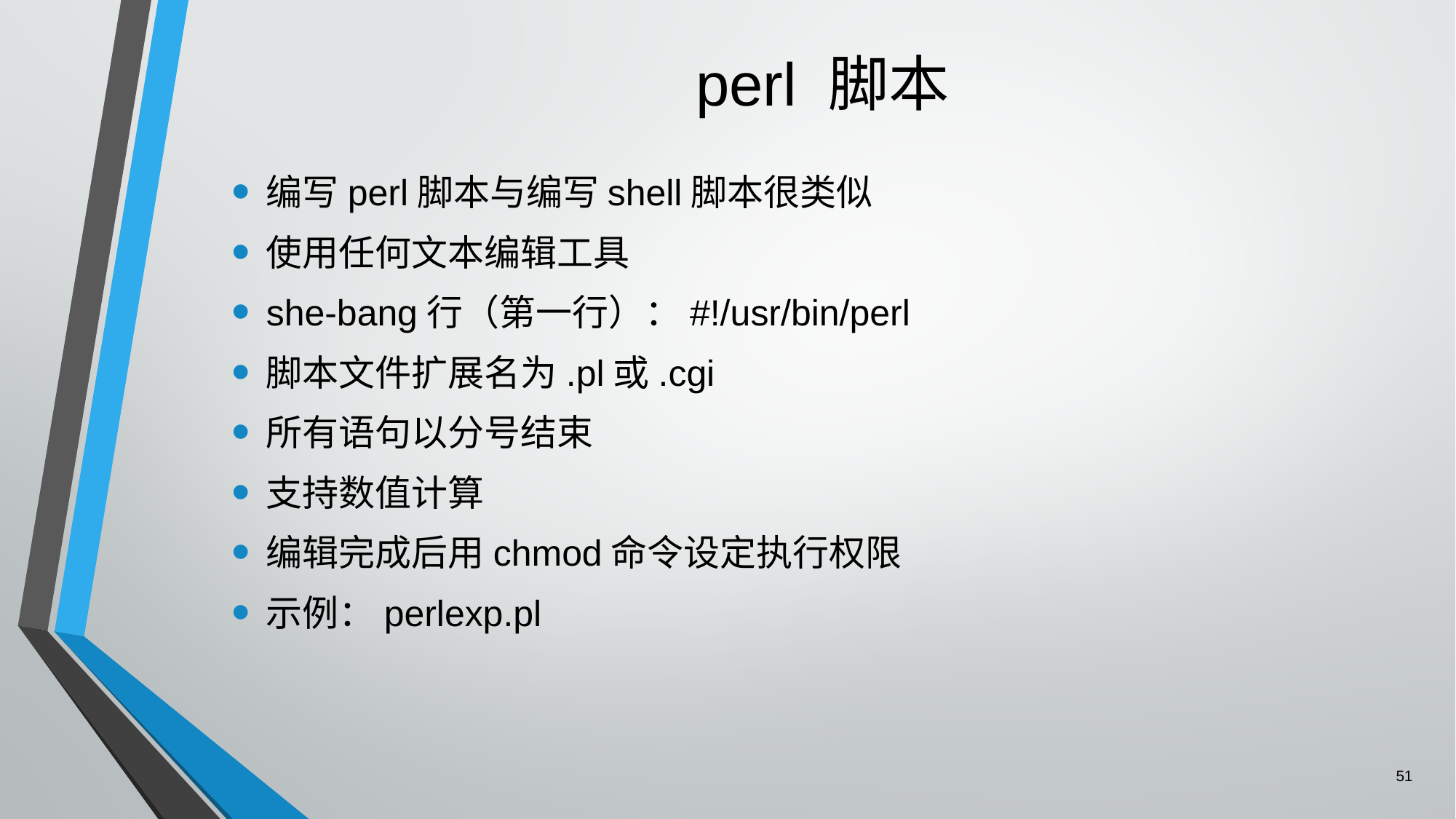

# perl 脚本
编写perl脚本与编写shell脚本很类似
使用任何文本编辑工具
she-bang行（第一行）：#!/usr/bin/perl
脚本文件扩展名为.pl或.cgi
所有语句以分号结束
支持数值计算
编辑完成后用chmod命令设定执行权限
示例：perlexp.pl

51